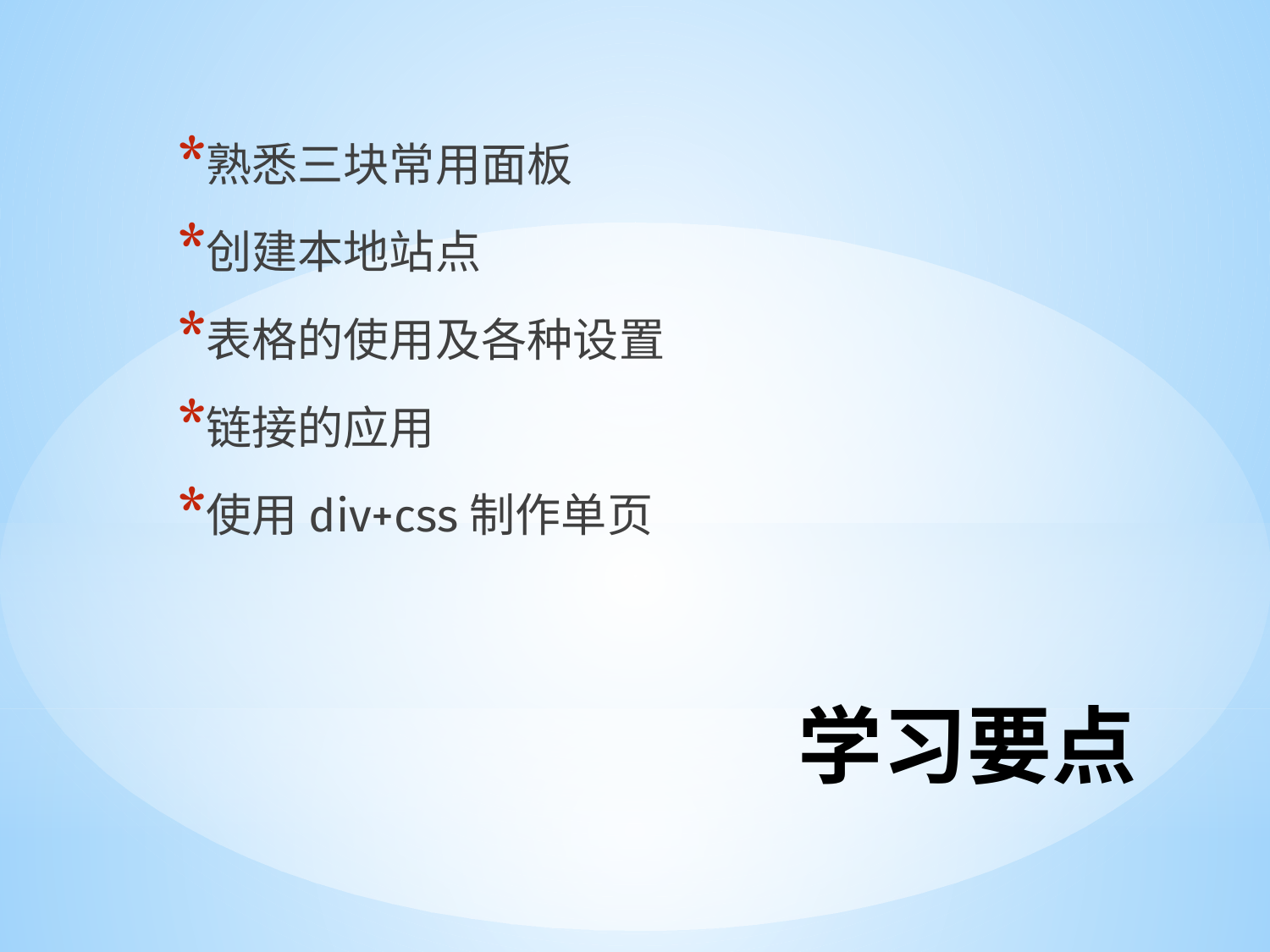

熟悉三块常用面板
创建本地站点
表格的使用及各种设置
链接的应用
使用div+css制作单页
# 学习要点